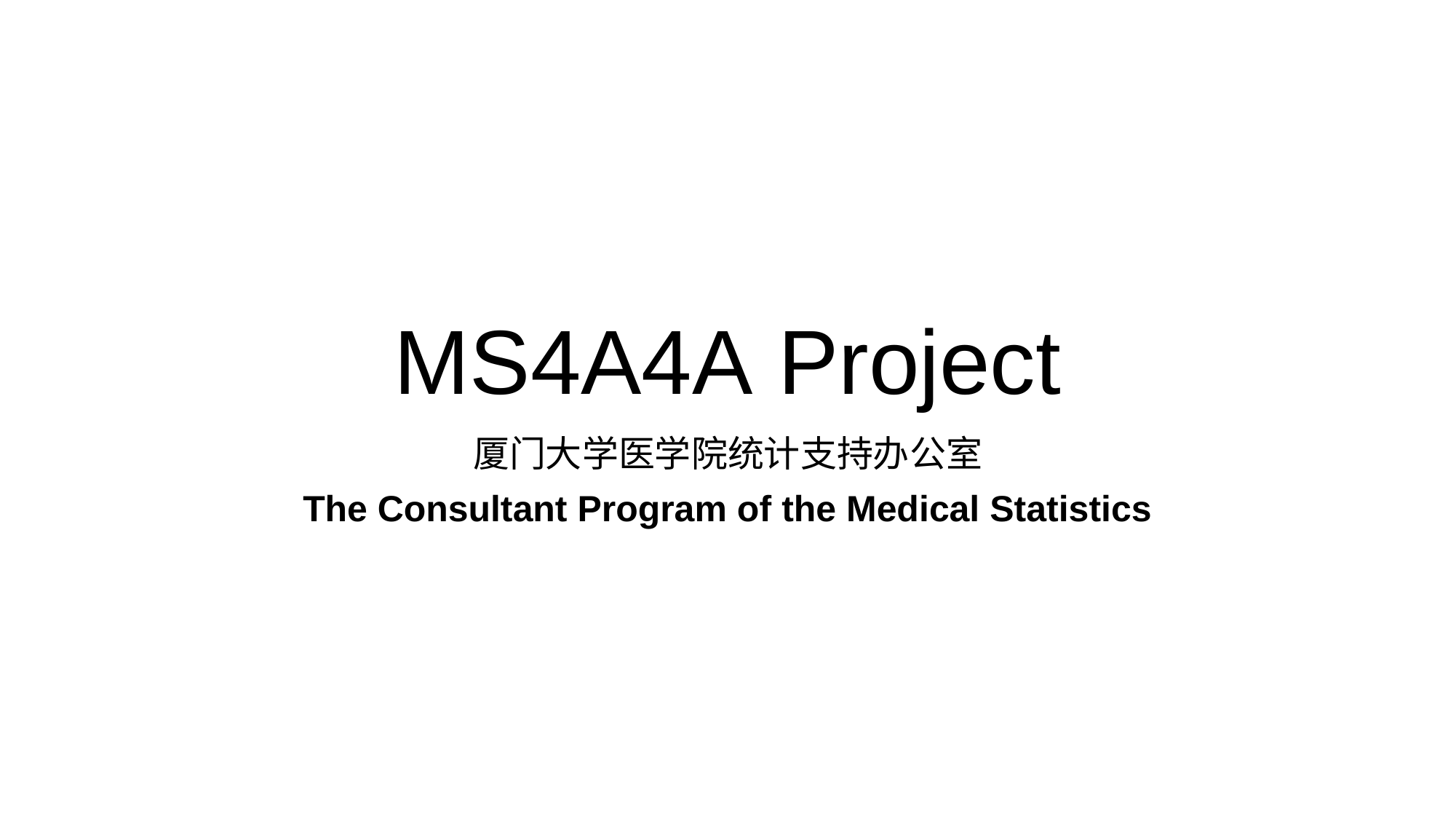

# MS4A4A Project
厦门大学医学院统计支持办公室
The Consultant Program of the Medical Statistics